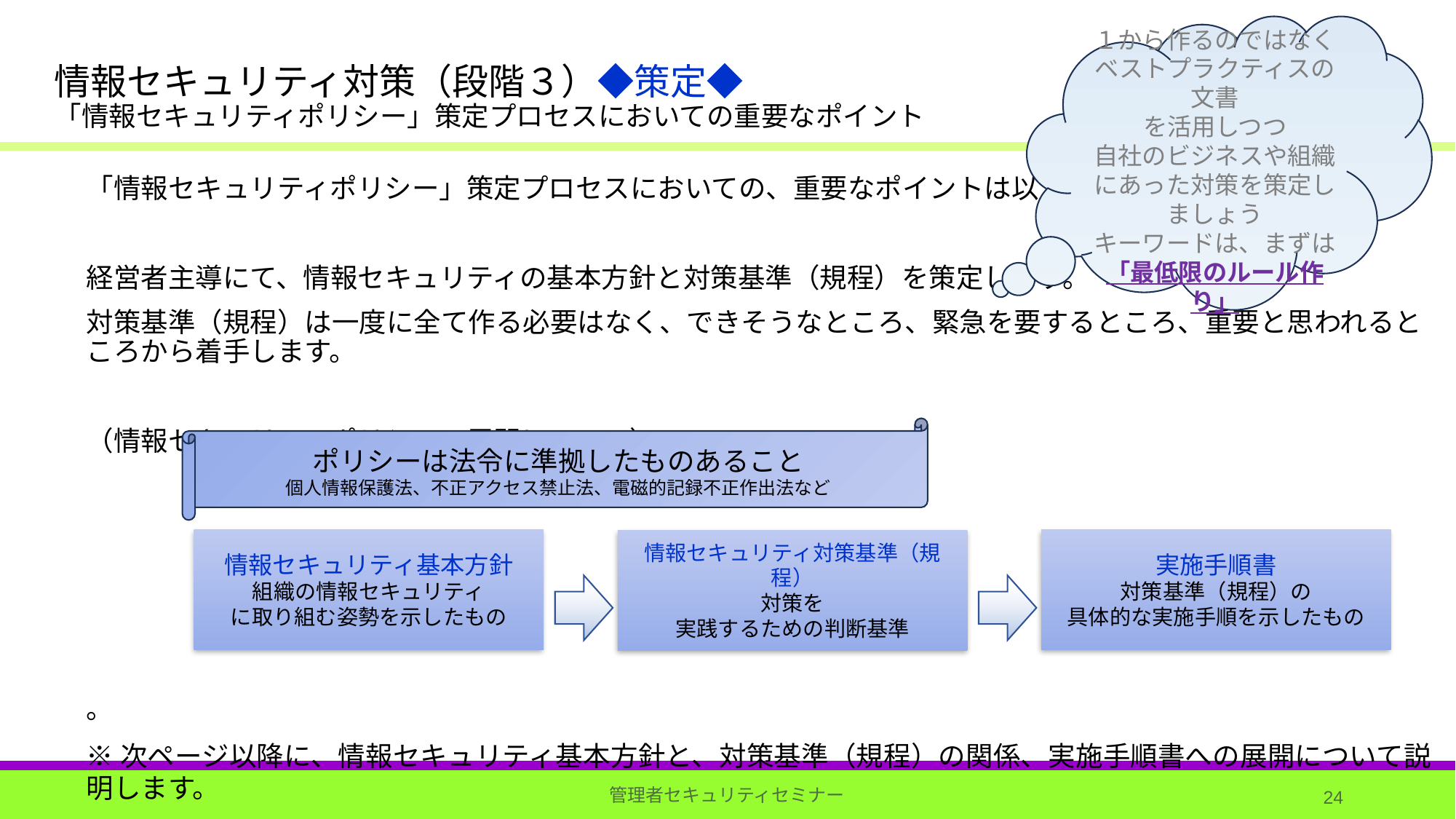

１から作るのではなく
ベストプラクティスの文書
を活用しつつ
自社のビジネスや組織にあった対策を策定しましょう
キーワードは、まずは
「最低限のルール作り」
# 情報セキュリティ対策（段階３）◆策定◆ 「情報セキュリティポリシー」策定プロセスにおいての重要なポイント
「情報セキュリティポリシー」策定プロセスにおいての、重要なポイントは以下のとおりです。

経営者主導にて、情報セキュリティの基本方針と対策基準（規程）を策定します。
対策基準（規程）は一度に全て作る必要はなく、できそうなところ、緊急を要するところ、重要と思われるところから着手します。

（情報セキュリティポリシーの展開について）

。
※次ページ以降に、情報セキュリティ基本方針と、対策基準（規程）の関係、実施手順書への展開について説明します。

ポリシーは法令に準拠したものあること
個人情報保護法、不正アクセス禁止法、電磁的記録不正作出法など

情報セキュリティ基本方針
組織の情報セキュリティ
に取り組む姿勢を示したもの
実施手順書
対策基準（規程）の
具体的な実施手順を示したもの
情報セキュリティ対策基準（規程）
対策を
実践するための判断基準

管理者セキュリティセミナー
24